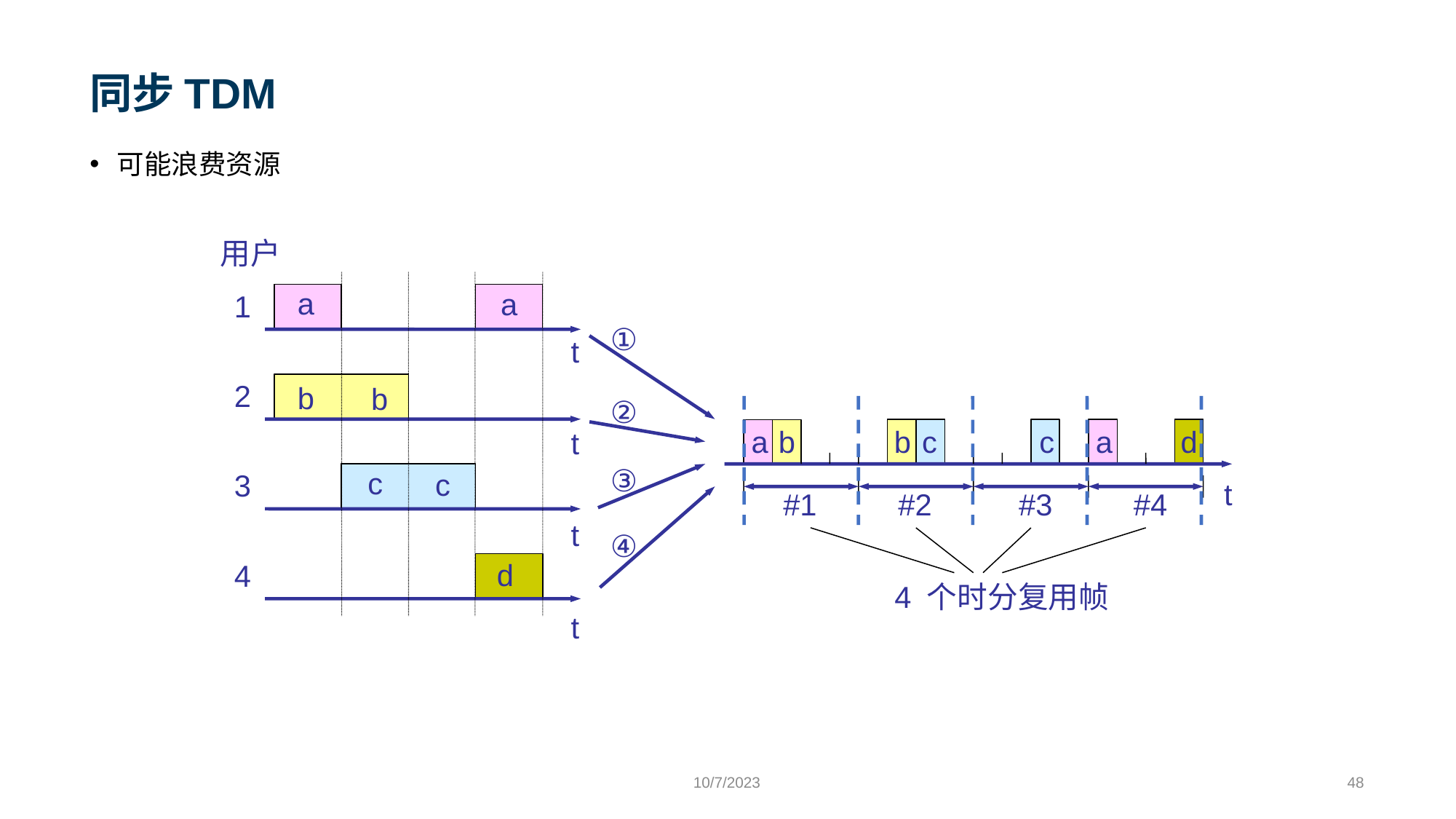

# 同步TDM
可能浪费资源
用户

a
a
1

①
t

2
b

b
②

a
b
b
c
c
a
d
t

③
c
c
3

t

#1
#2
#3
#4

t
④

d
4

4 个时分复用帧

t

10/7/2023
48